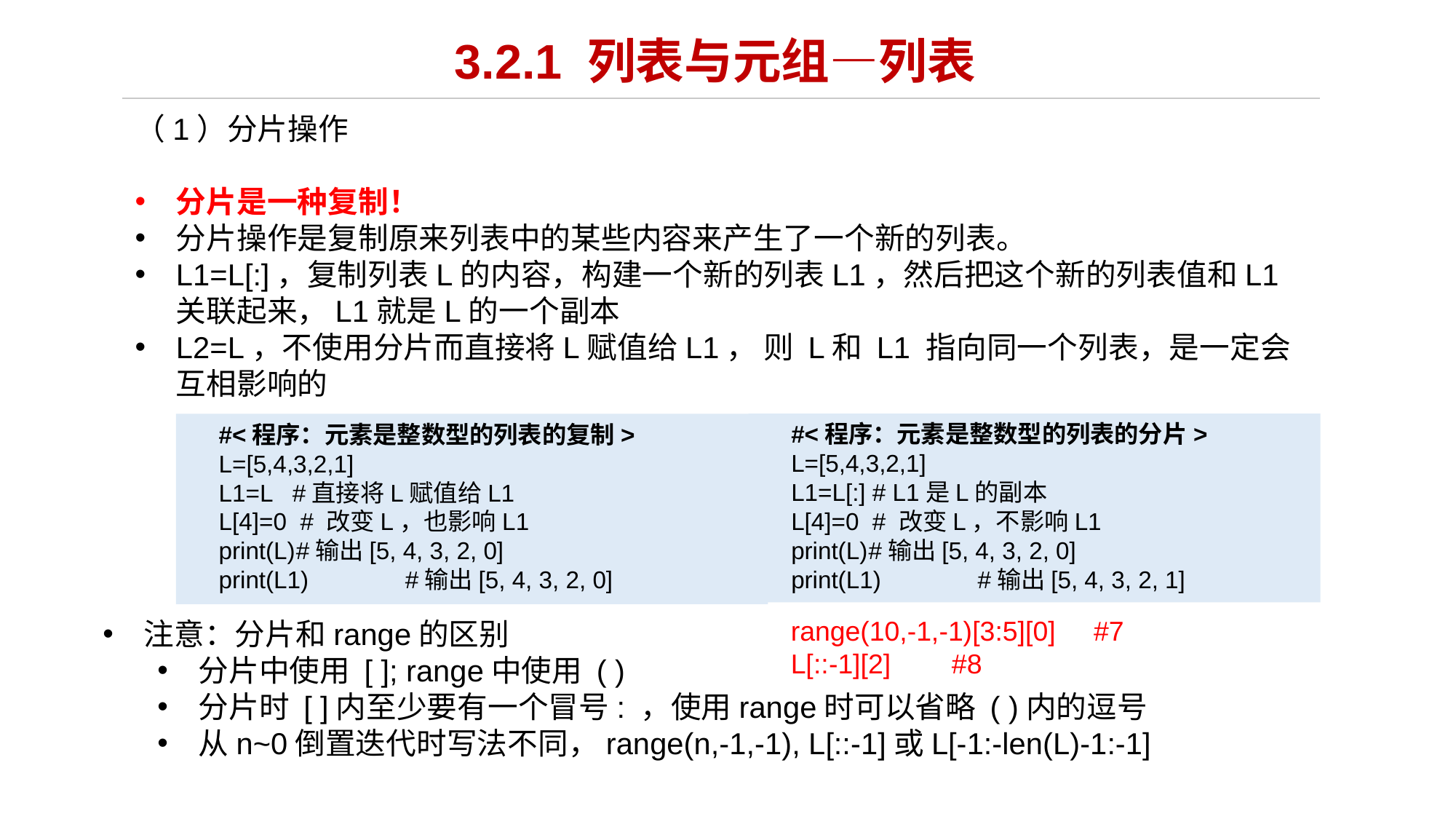

# 3.2.1 列表与元组—列表
（1）分片操作

分片是一种复制！
分片操作是复制原来列表中的某些内容来产生了一个新的列表。
L1=L[:]，复制列表L的内容，构建一个新的列表L1，然后把这个新的列表值和L1关联起来，L1就是L的一个副本
L2=L，不使用分片而直接将L赋值给L1， 则 L和 L1 指向同一个列表，是一定会互相影响的
#<程序：元素是整数型的列表的分片>
L=[5,4,3,2,1]
L1=L[:] # L1是L的副本
L[4]=0  # 改变L，不影响L1
print(L)	#输出[5, 4, 3, 2, 0]
print(L1)	#输出[5, 4, 3, 2, 1]
#<程序：元素是整数型的列表的复制>
L=[5,4,3,2,1]
L1=L   #直接将L赋值给L1
L[4]=0  # 改变L，也影响L1
print(L)	#输出[5, 4, 3, 2, 0]
print(L1)	#输出[5, 4, 3, 2, 0]
range(10,-1,-1)[3:5][0]     #7
L[::-1][2]        #8
注意：分片和range的区别
分片中使用 [ ]; range中使用 ( )
分片时 [ ]内至少要有一个冒号: ，使用range时可以省略 ( )内的逗号
从n~0倒置迭代时写法不同，range(n,-1,-1), L[::-1]或L[-1:-len(L)-1:-1]